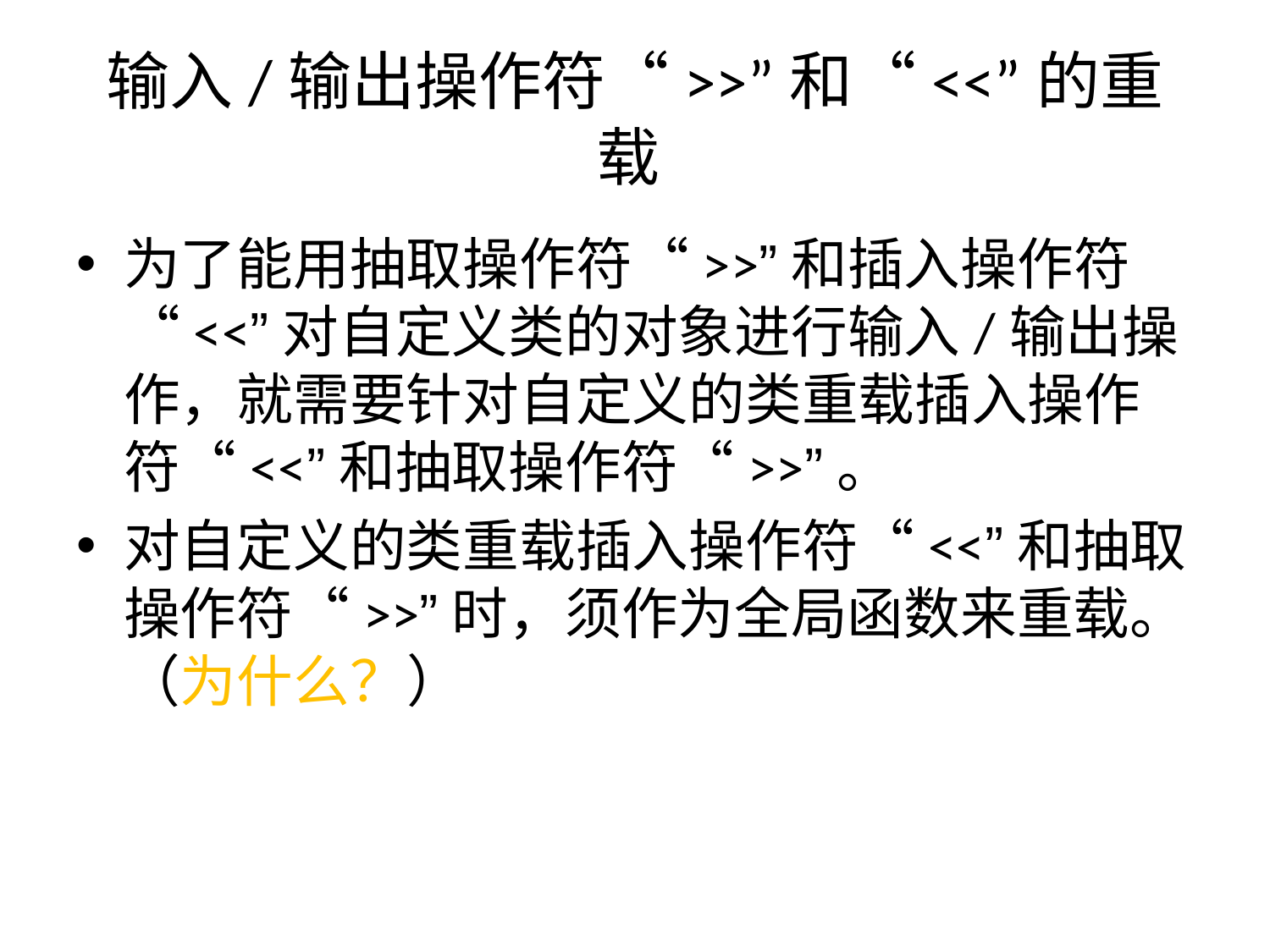

# 输入/输出操作符“>>”和“<<”的重载
为了能用抽取操作符“>>”和插入操作符“<<”对自定义类的对象进行输入/输出操作，就需要针对自定义的类重载插入操作符“<<”和抽取操作符“>>”。
对自定义的类重载插入操作符“<<”和抽取操作符“>>”时，须作为全局函数来重载。（为什么？）